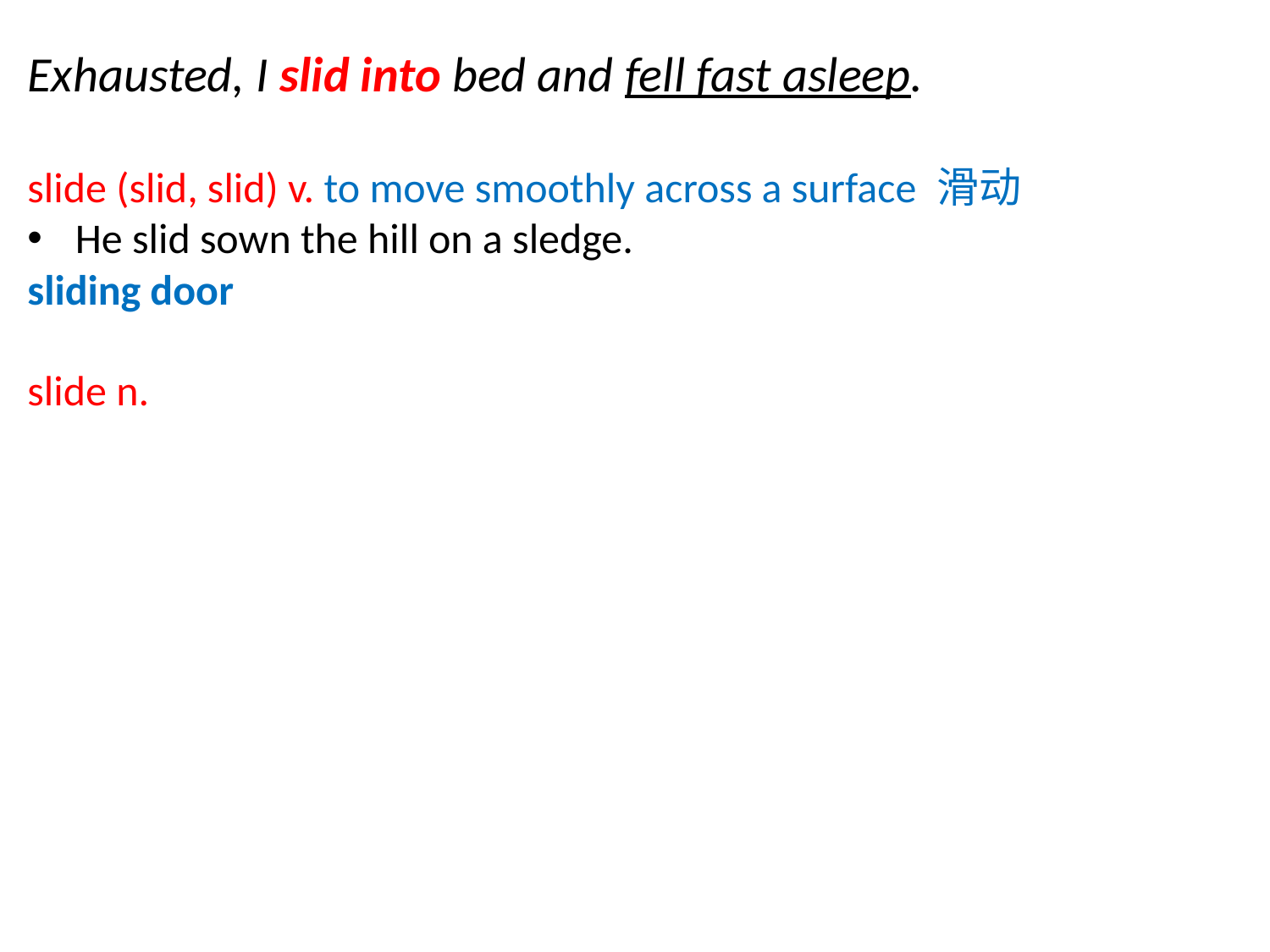

Exhausted, I slid into bed and fell fast asleep.

slide (slid, slid) v. to move smoothly across a surface 滑动
He slid sown the hill on a sledge.
sliding door

slide n.